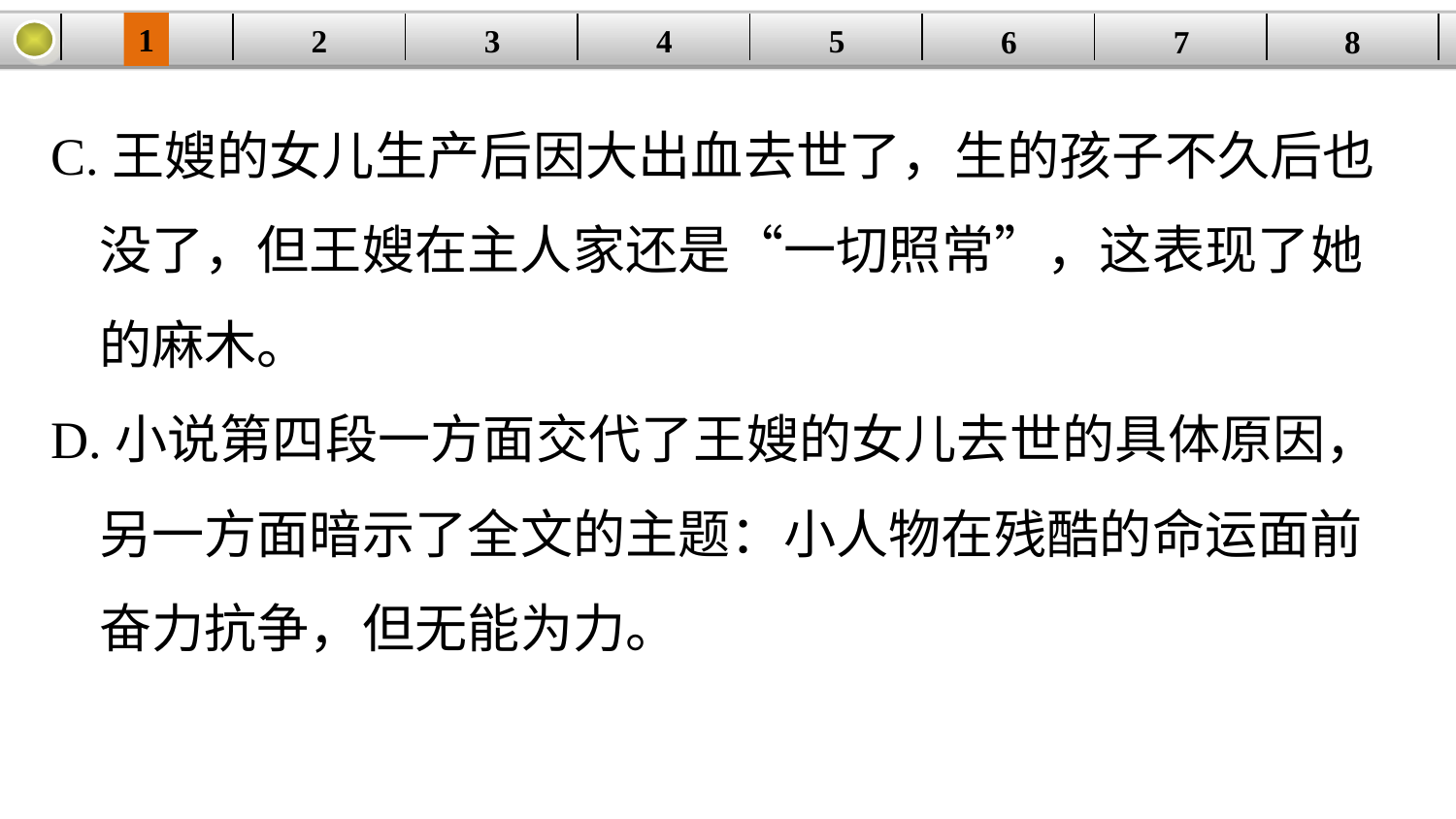

1
2
3
4
|  |  |  |  |  |  |  |  |
| --- | --- | --- | --- | --- | --- | --- | --- |
5
6
7
8

C.王嫂的女儿生产后因大出血去世了，生的孩子不久后也
   没了，但王嫂在主人家还是“一切照常”，这表现了她
   的麻木。
D.小说第四段一方面交代了王嫂的女儿去世的具体原因，
   另一方面暗示了全文的主题：小人物在残酷的命运面前
   奋力抗争，但无能为力。